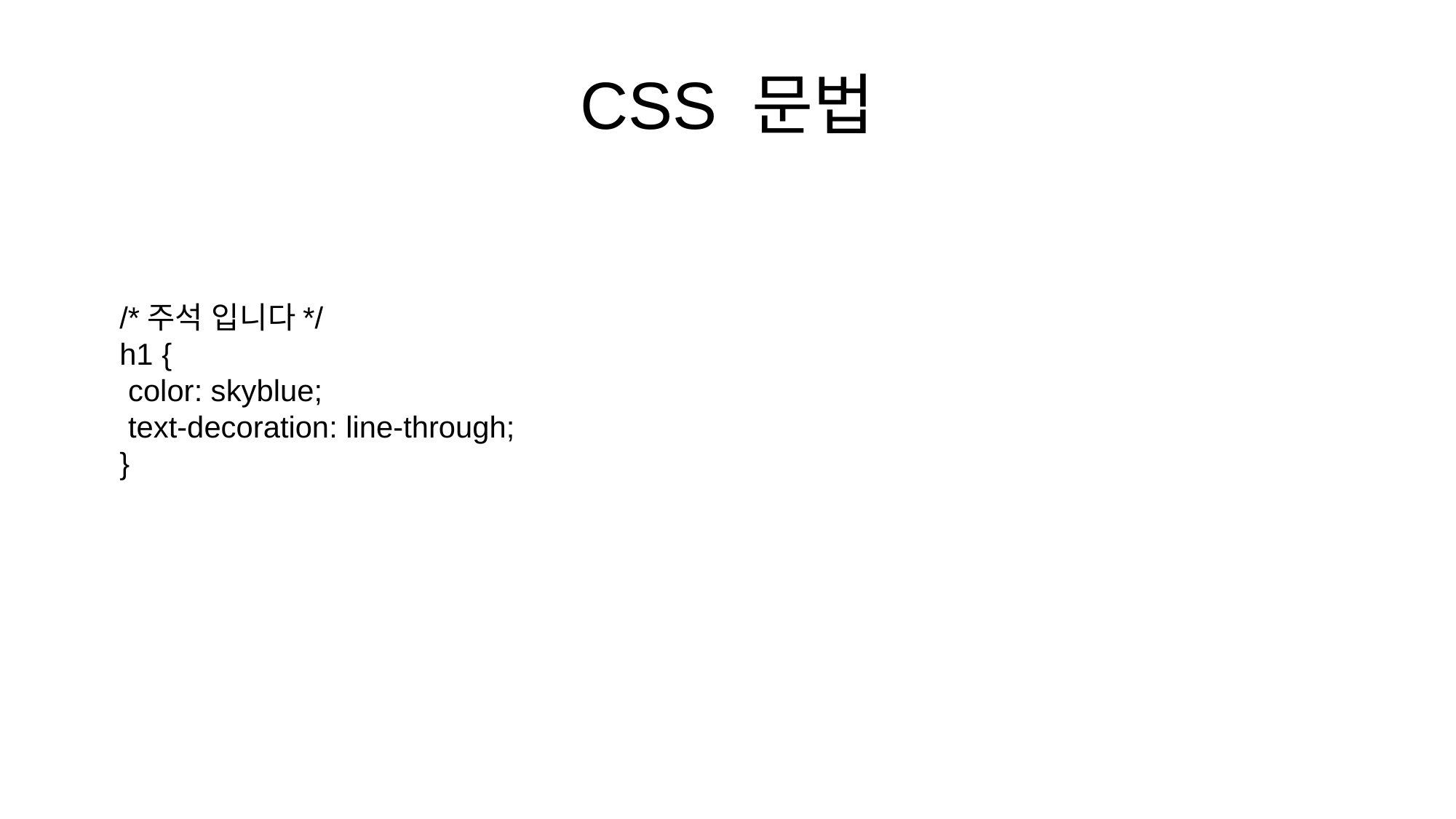

CSS 문법
/*주석 입니다*/
h1 {
 color: skyblue;
 text-decoration: line-through;
}